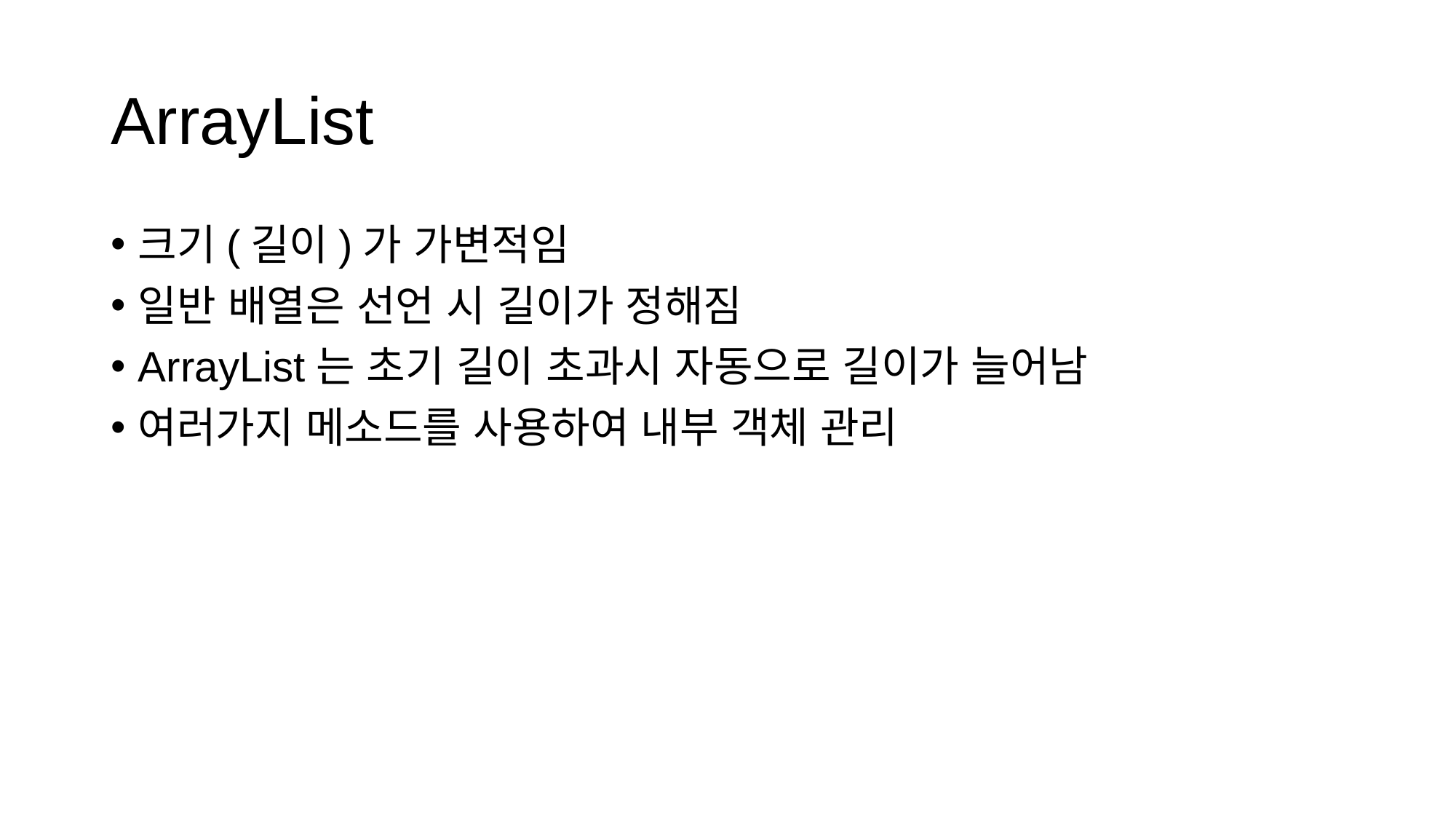

# ArrayList
크기(길이)가 가변적임
일반 배열은 선언 시 길이가 정해짐
ArrayList는 초기 길이 초과시 자동으로 길이가 늘어남
여러가지 메소드를 사용하여 내부 객체 관리